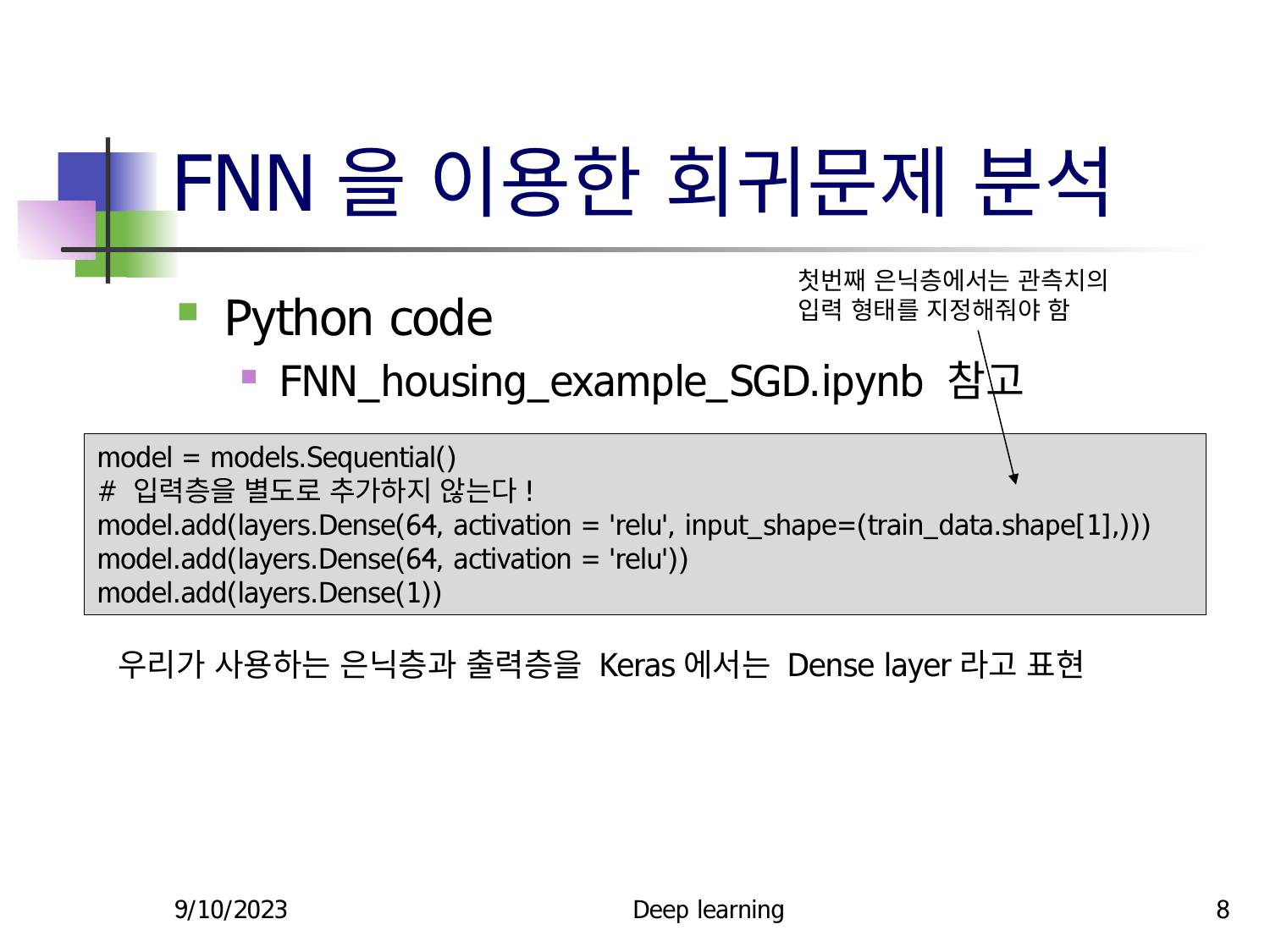

# FNN을 이용한 회귀문제 분석
첫번째 은닉층에서는 관측치의 입력 형태를 지정해줘야 함
Python code
FNN_housing_example_SGD.ipynb 참고
model = models.Sequential()
# 입력층을 별도로 추가하지 않는다!
model.add(layers.Dense(64, activation = 'relu', input_shape=(train_data.shape[1],)))
model.add(layers.Dense(64, activation = 'relu'))
model.add(layers.Dense(1))
우리가 사용하는 은닉층과 출력층을 Keras에서는 Dense layer라고 표현
9/10/2023
Deep learning
8